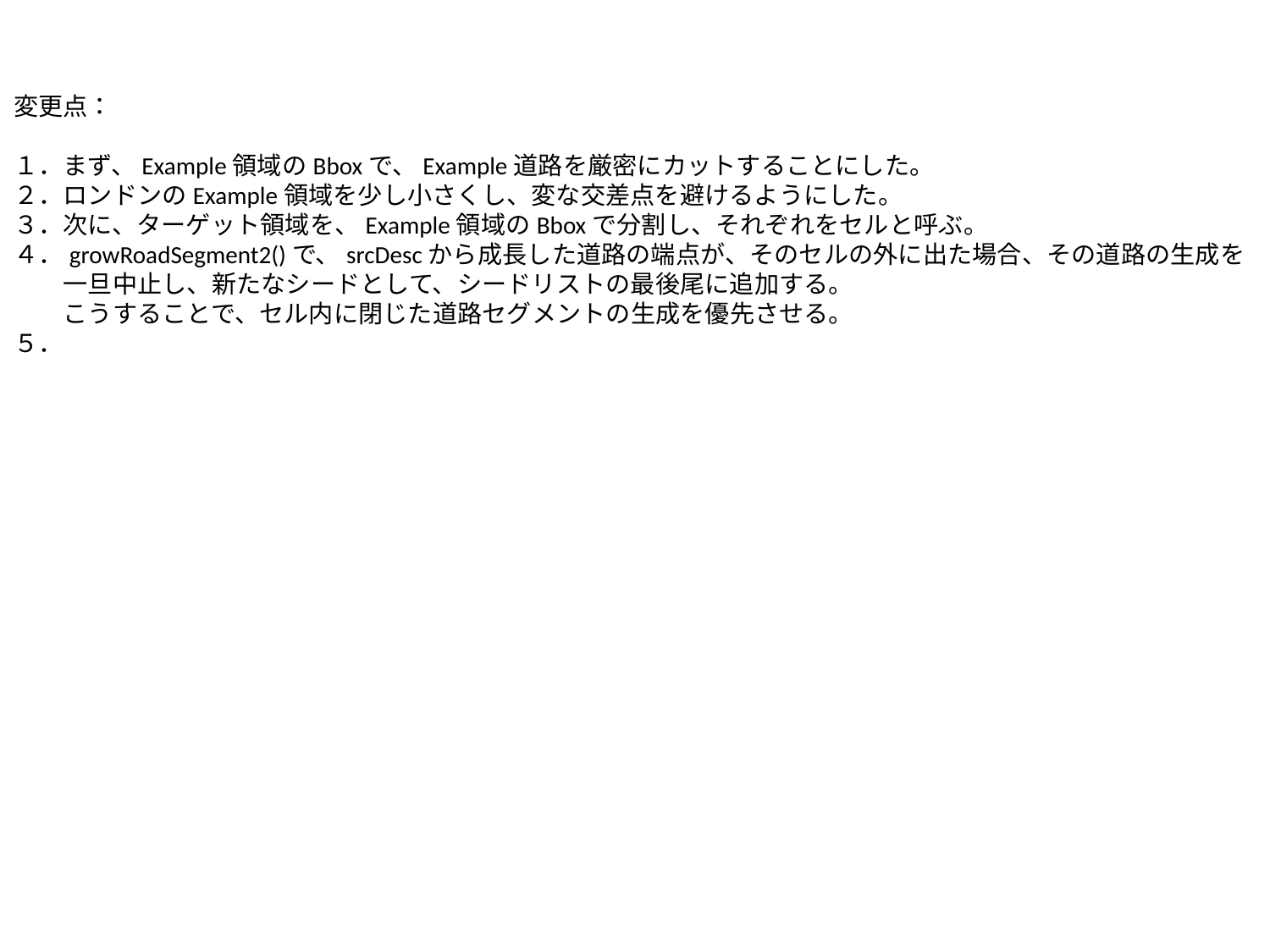

変更点：

１．まず、Example領域のBboxで、Example道路を厳密にカットすることにした。
２．ロンドンのExample領域を少し小さくし、変な交差点を避けるようにした。
３．次に、ターゲット領域を、Example領域のBboxで分割し、それぞれをセルと呼ぶ。
４．growRoadSegment2()で、srcDescから成長した道路の端点が、そのセルの外に出た場合、その道路の生成を
　　一旦中止し、新たなシードとして、シードリストの最後尾に追加する。
　　こうすることで、セル内に閉じた道路セグメントの生成を優先させる。
５．